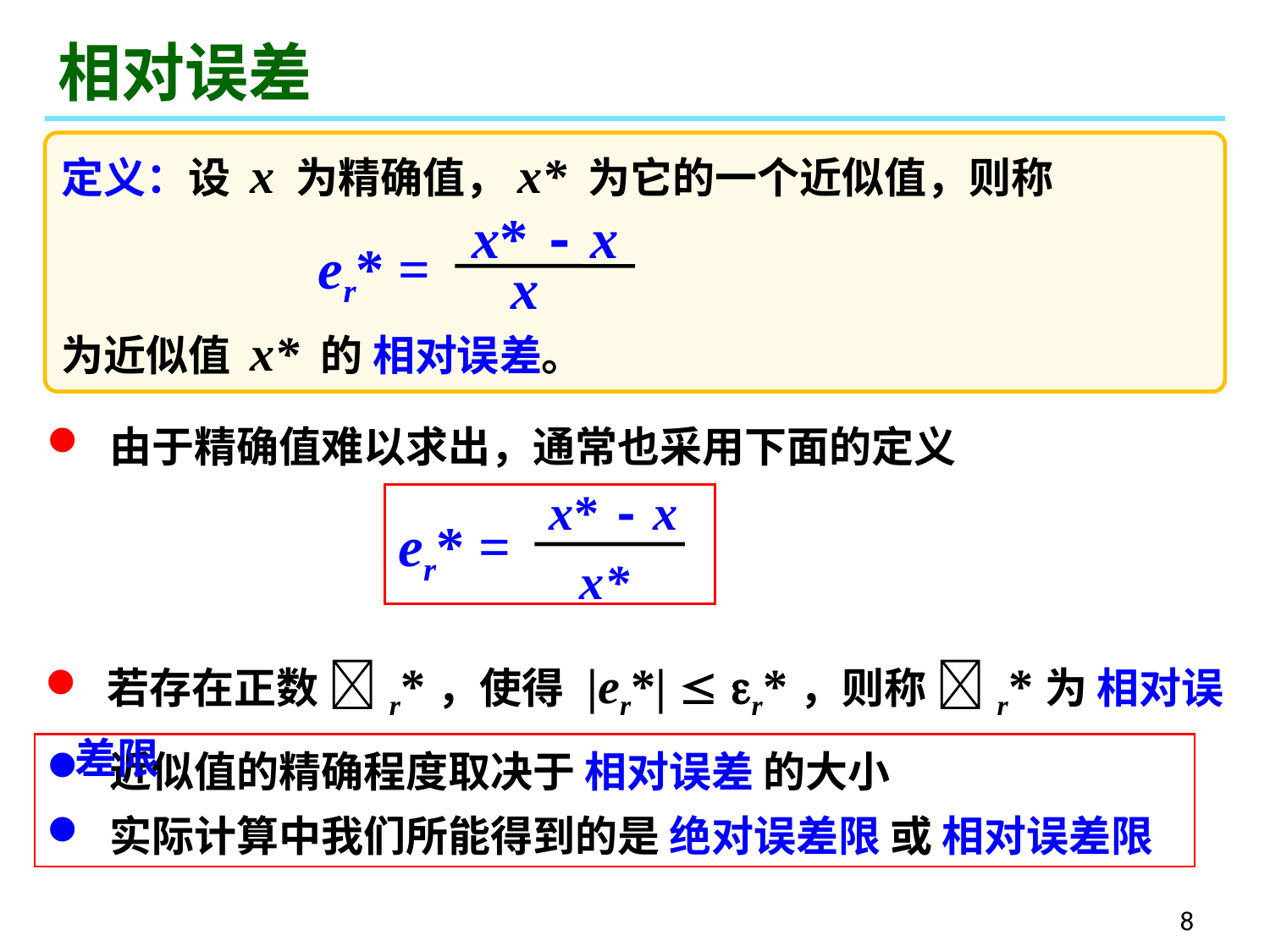

# 相对误差
定义：设 x 为精确值，x* 为它的一个近似值，则称

为近似值 x* 的 相对误差。
 x* - x
er* =
 x

 由于精确值难以求出，通常也采用下面的定义
 x* - x

er* =
 x*

 若存在正数 εr*，使得 |er*| ≤ εr*，则称 εr*为 相对误差限
 近似值的精确程度取决于 相对误差 的大小
 实际计算中我们所能得到的是 绝对误差限 或 相对误差限
8